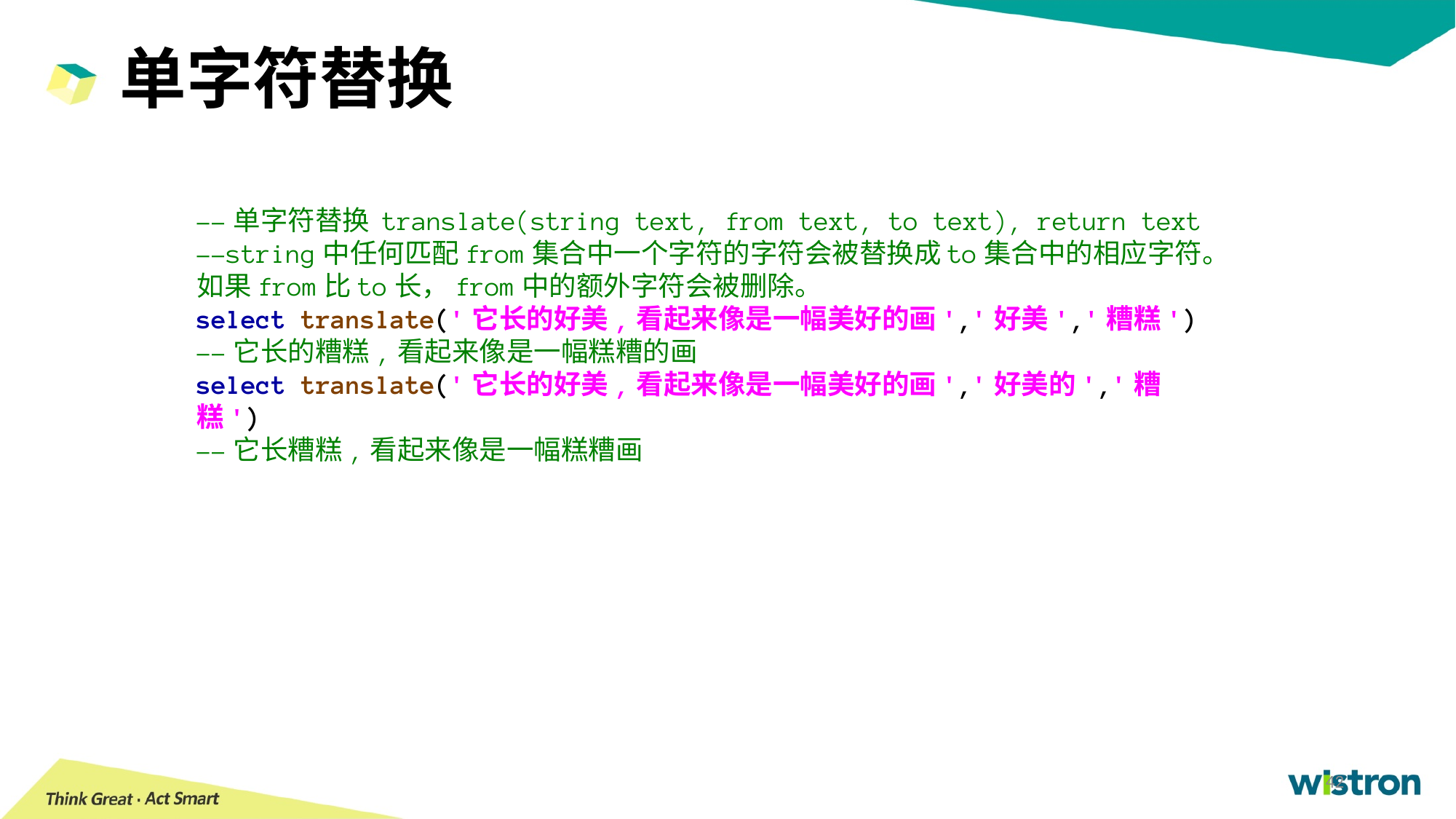

单字符替换
--单字符替换 translate(string text, from text, to text), return text
--string中任何匹配from集合中一个字符的字符会被替换成to集合中的相应字符。如果from比to长，from中的额外字符会被删除。
select translate('它长的好美,看起来像是一幅美好的画','好美','糟糕')
--它长的糟糕,看起来像是一幅糕糟的画
select translate('它长的好美,看起来像是一幅美好的画','好美的','糟糕')
--它长糟糕,看起来像是一幅糕糟画
42